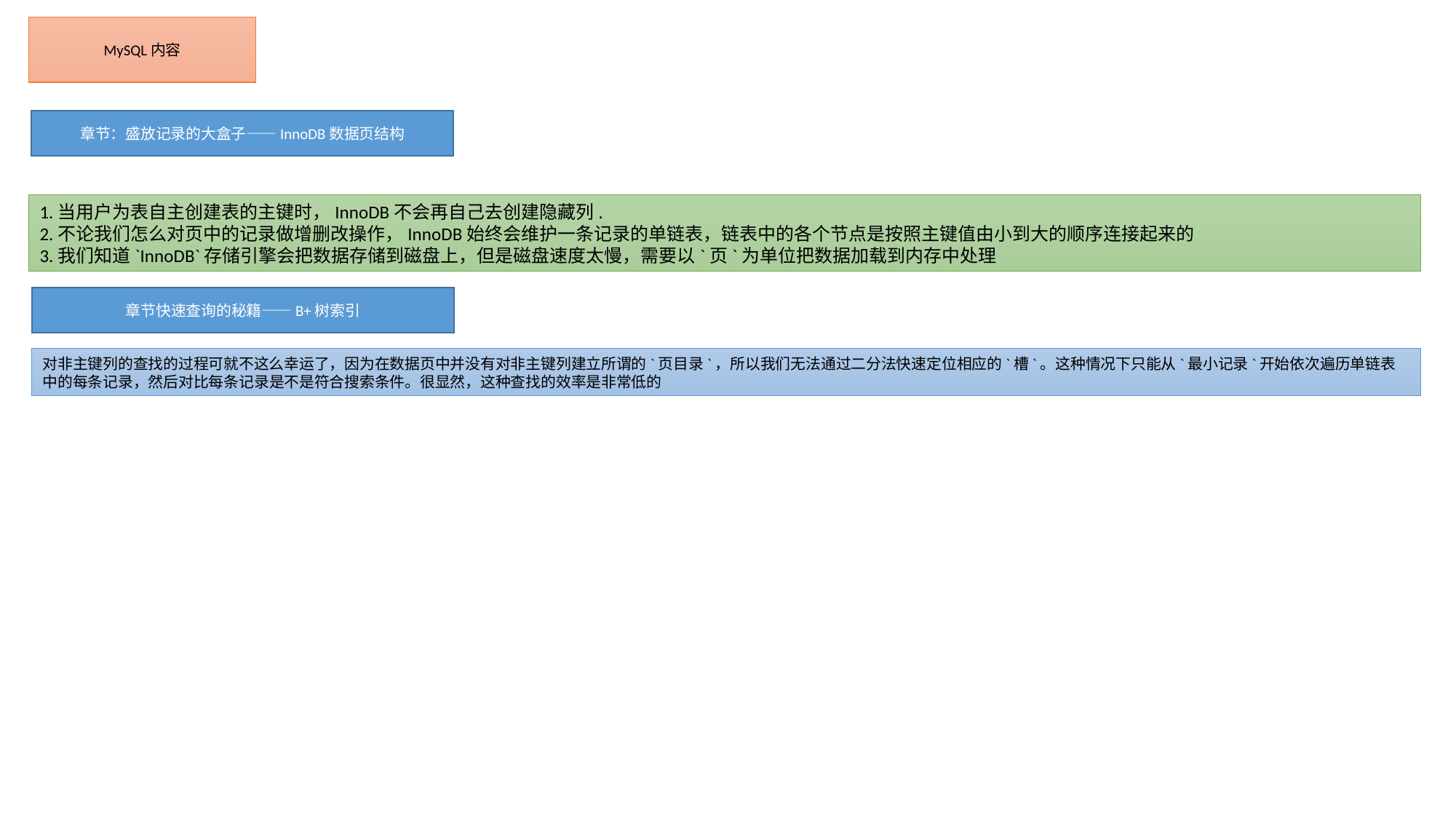

MySQL内容
章节：盛放记录的大盒子——InnoDB数据页结构
1.当用户为表自主创建表的主键时，InnoDB不会再自己去创建隐藏列.
2.不论我们怎么对页中的记录做增删改操作，InnoDB始终会维护一条记录的单链表，链表中的各个节点是按照主键值由小到大的顺序连接起来的
3.我们知道`InnoDB`存储引擎会把数据存储到磁盘上，但是磁盘速度太慢，需要以`页`为单位把数据加载到内存中处理
章节快速查询的秘籍——B+树索引
对非主键列的查找的过程可就不这么幸运了，因为在数据页中并没有对非主键列建立所谓的`页目录`，所以我们无法通过二分法快速定位相应的`槽`。这种情况下只能从`最小记录`开始依次遍历单链表中的每条记录，然后对比每条记录是不是符合搜索条件。很显然，这种查找的效率是非常低的